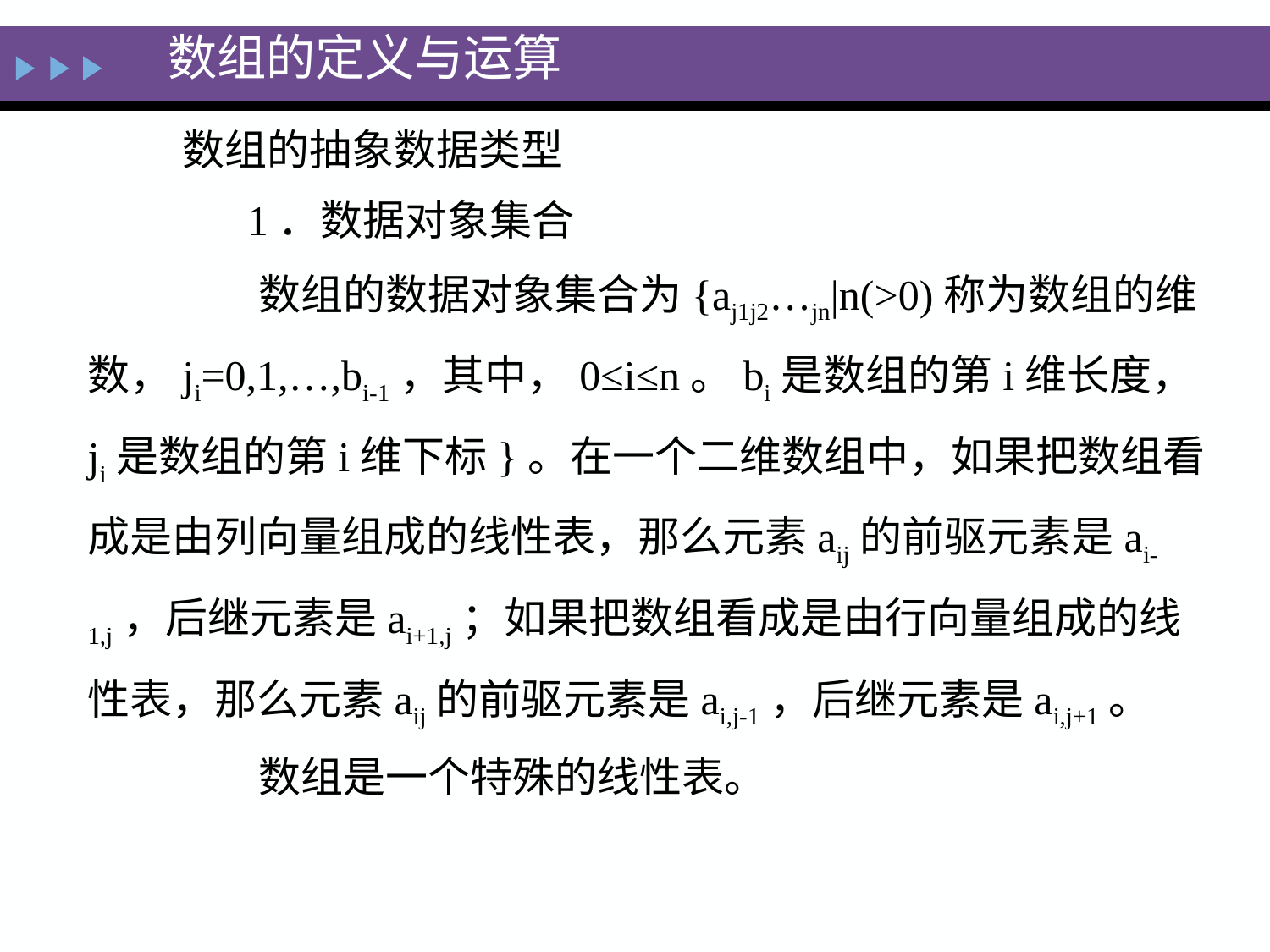

# 数组的定义与运算
 数组的抽象数据类型
        1．数据对象集合
         数组的数据对象集合为{aj1j2…jn|n(>0)称为数组的维数，ji=0,1,…,bi-1，其中，0≤i≤n。bi是数组的第i维长度，ji是数组的第i维下标}。在一个二维数组中，如果把数组看成是由列向量组成的线性表，那么元素aij的前驱元素是ai-1,j，后继元素是ai+1,j；如果把数组看成是由行向量组成的线性表，那么元素aij的前驱元素是ai,j-1，后继元素是ai,j+1。
         数组是一个特殊的线性表。